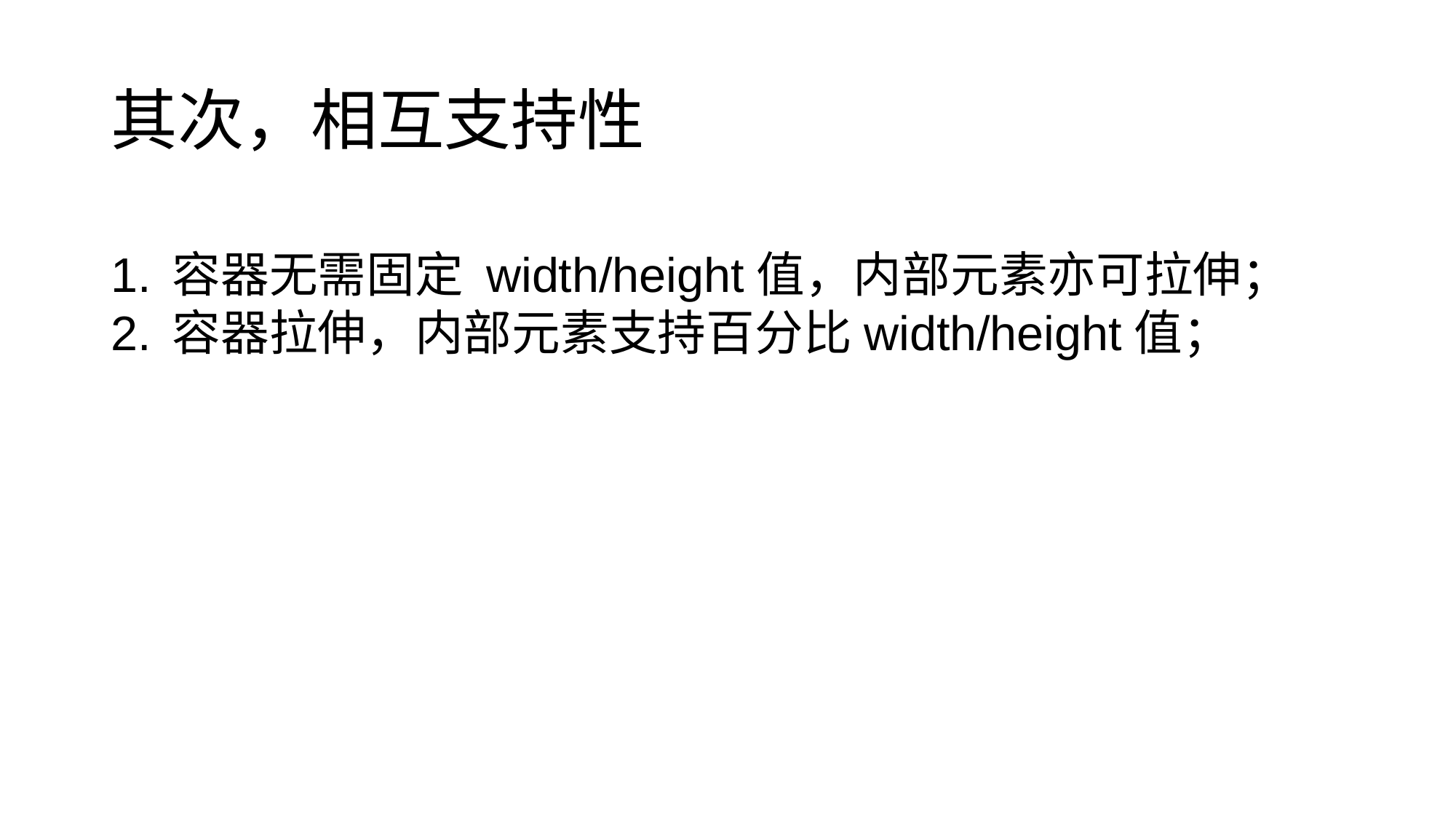

# 其次，相互支持性
容器无需固定 width/height值，内部元素亦可拉伸；
容器拉伸，内部元素支持百分比width/height值；